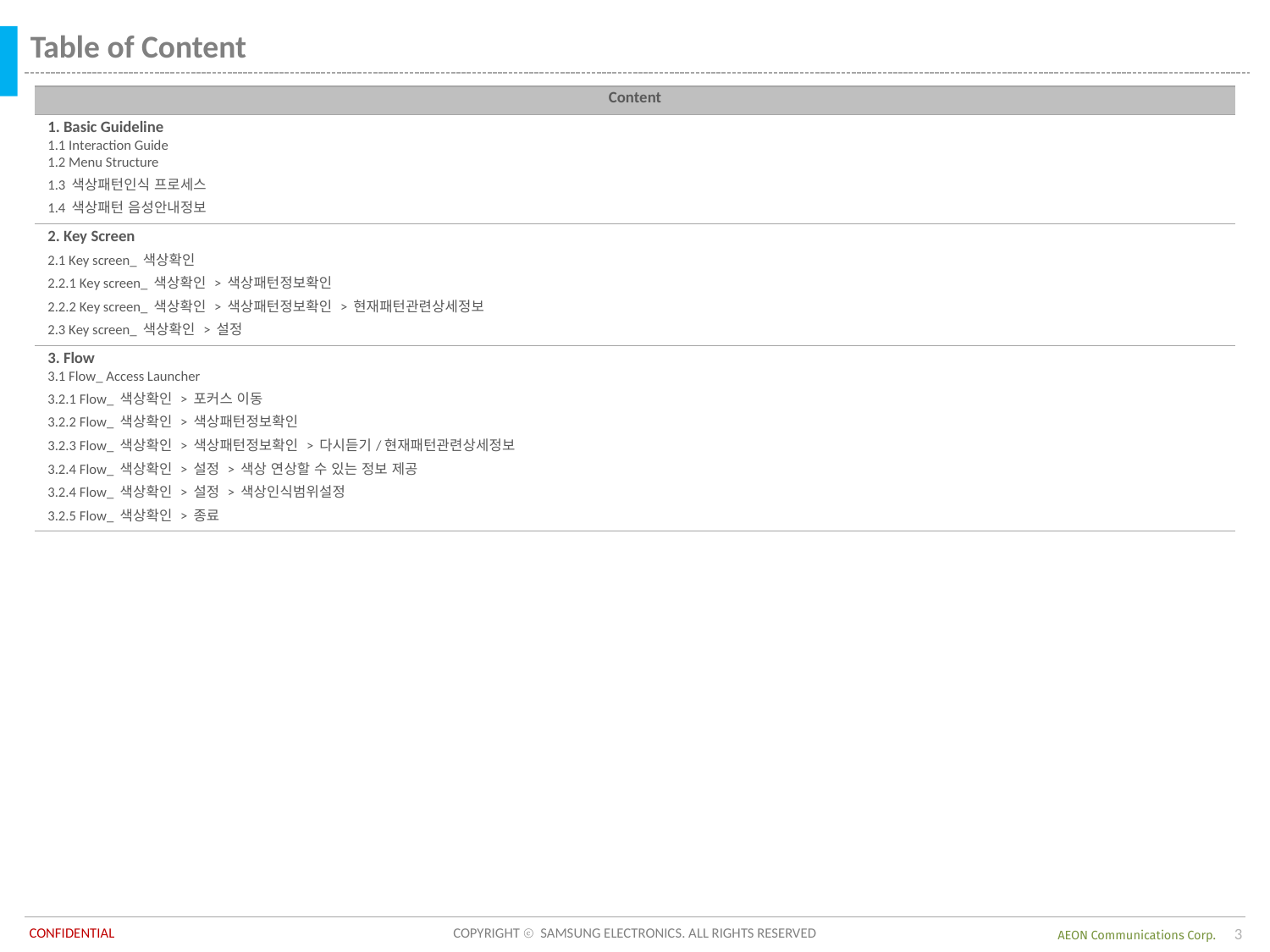

Table of Content
| Content |
| --- |
| 1. Basic Guideline 1.1 Interaction Guide 1.2 Menu Structure 1.3 색상패턴인식 프로세스 1.4 색상패턴 음성안내정보 |
| 2. Key Screen 2.1 Key screen\_ 색상확인 2.2.1 Key screen\_ 색상확인 > 색상패턴정보확인 2.2.2 Key screen\_ 색상확인 > 색상패턴정보확인 > 현재패턴관련상세정보 2.3 Key screen\_ 색상확인 > 설정 |
| 3. Flow 3.1 Flow\_ Access Launcher 3.2.1 Flow\_ 색상확인 > 포커스 이동 3.2.2 Flow\_ 색상확인 > 색상패턴정보확인 3.2.3 Flow\_ 색상확인 > 색상패턴정보확인 > 다시듣기/현재패턴관련상세정보 3.2.4 Flow\_ 색상확인 > 설정 > 색상 연상할 수 있는 정보 제공 3.2.4 Flow\_ 색상확인 > 설정 > 색상인식범위설정 3.2.5 Flow\_ 색상확인 > 종료 |
3